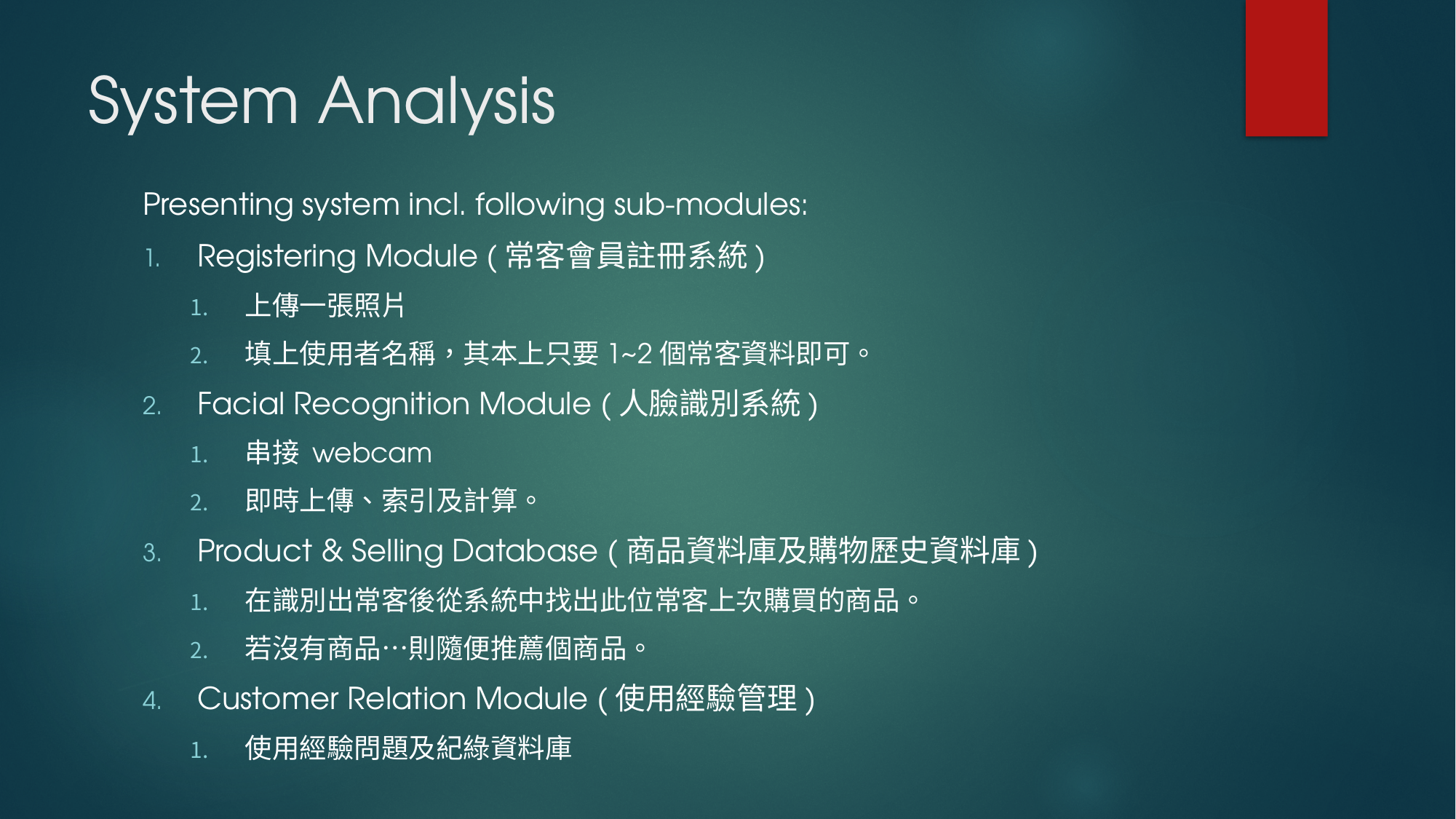

# System Analysis
Presenting system incl. following sub-modules:
Registering Module (常客會員註冊系統)
上傳一張照片
填上使用者名稱，其本上只要1~2個常客資料即可。
Facial Recognition Module (人臉識別系統)
串接 webcam
即時上傳、索引及計算。
Product & Selling Database (商品資料庫及購物歷史資料庫)
在識別出常客後從系統中找出此位常客上次購買的商品。
若沒有商品…則隨便推薦個商品。
Customer Relation Module (使用經驗管理)
使用經驗問題及紀綠資料庫